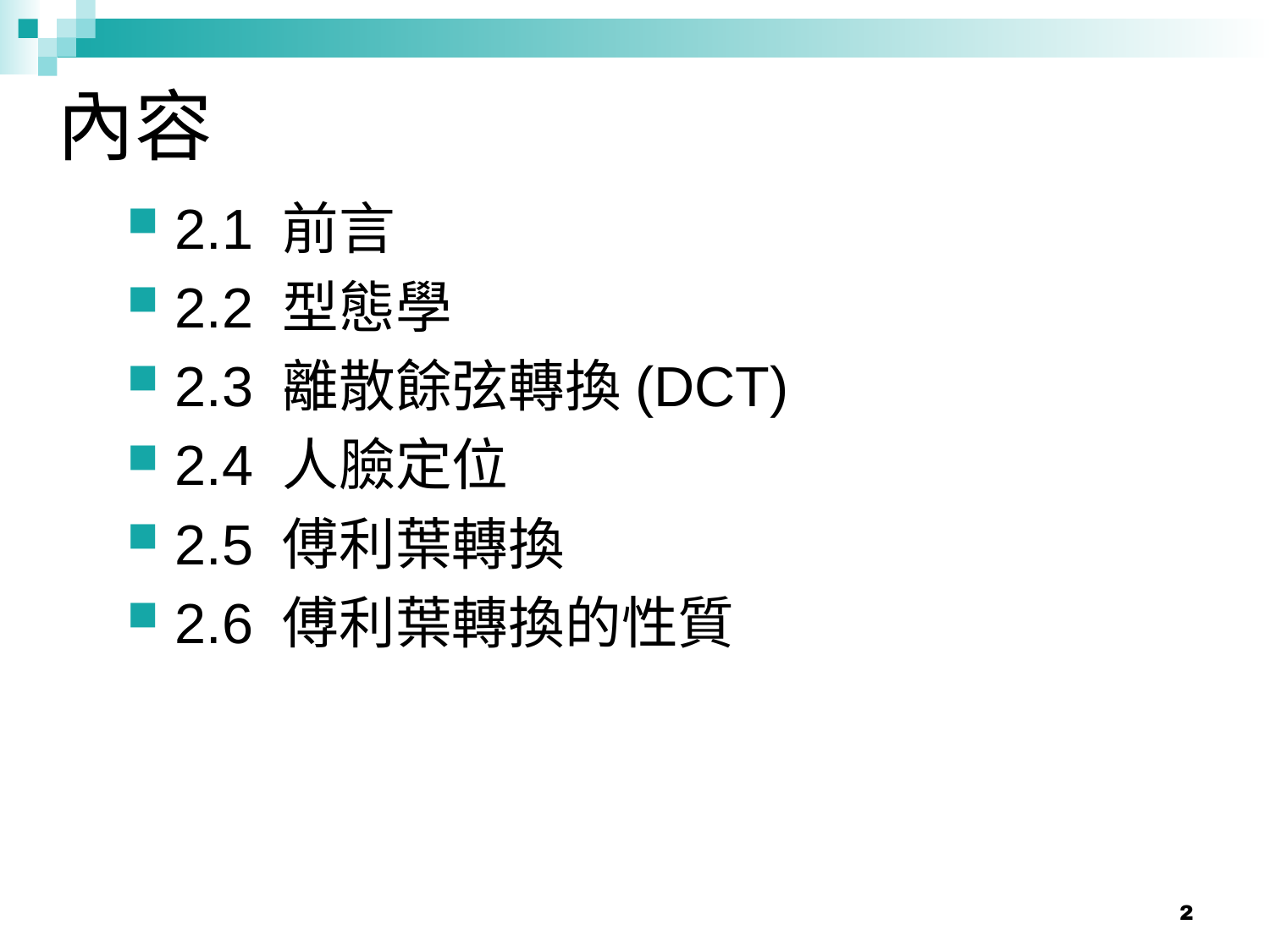

內容
2.1 前言
2.2 型態學
2.3 離散餘弦轉換(DCT)
2.4 人臉定位
2.5 傅利葉轉換
2.6 傅利葉轉換的性質
2